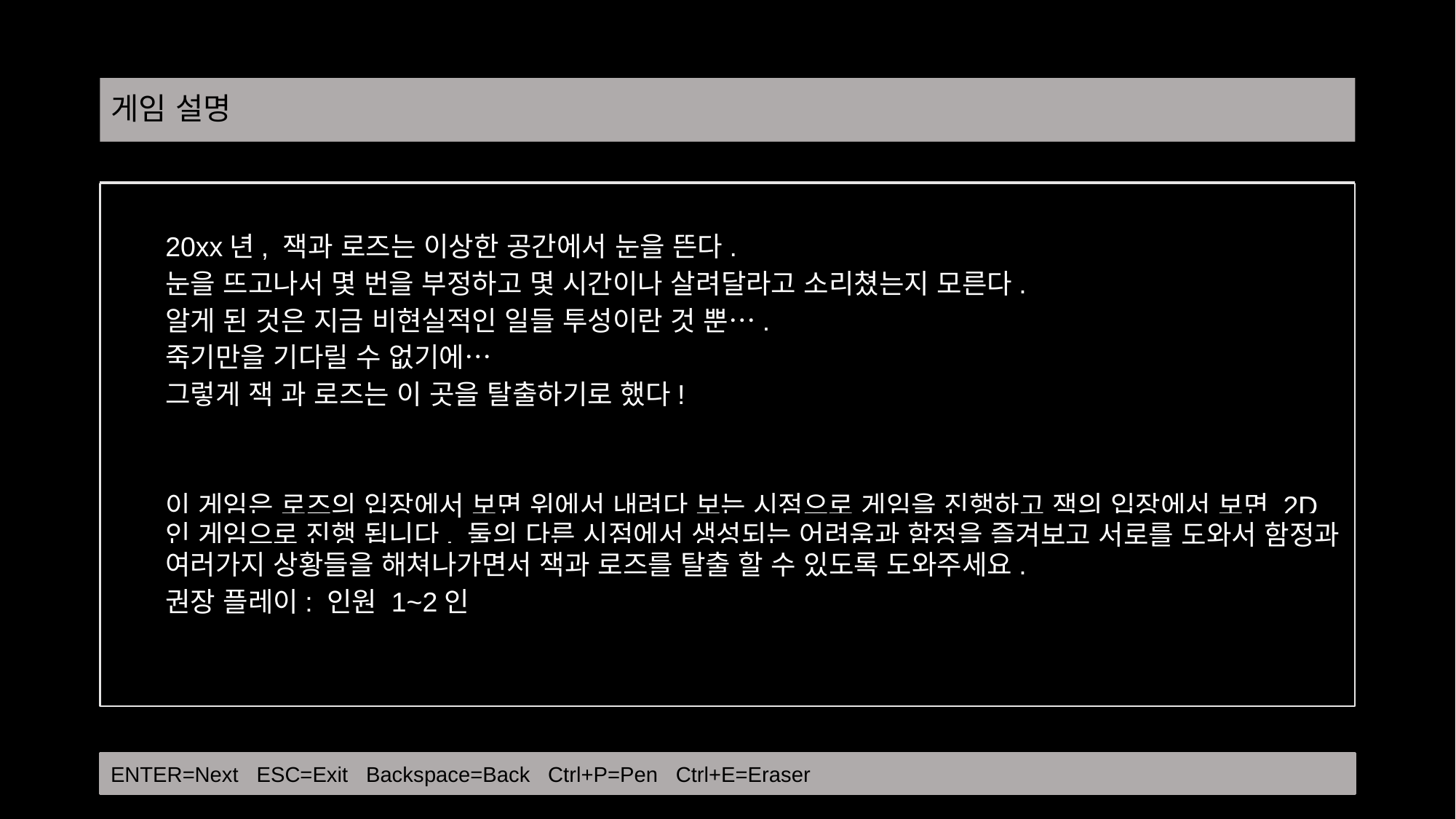

# 게임 설명

20xx년, 잭과 로즈는 이상한 공간에서 눈을 뜬다.
눈을 뜨고나서 몇 번을 부정하고 몇 시간이나 살려달라고 소리쳤는지 모른다.
알게 된 것은 지금 비현실적인 일들 투성이란 것 뿐….
죽기만을 기다릴 수 없기에…
그렇게 잭 과 로즈는 이 곳을 탈출하기로 했다!

이 게임은 로즈의 입장에서 보면 위에서 내려다 보는 시점으로 게임을 진행하고 잭의 입장에서 보면 2D인 게임으로 진행 됩니다. 둘의 다른 시점에서 생성되는 어려움과 함정을 즐겨보고 서로를 도와서 함정과 여러가지 상황들을 해쳐나가면서 잭과 로즈를 탈출 할 수 있도록 도와주세요.
권장 플레이: 인원 1~2인